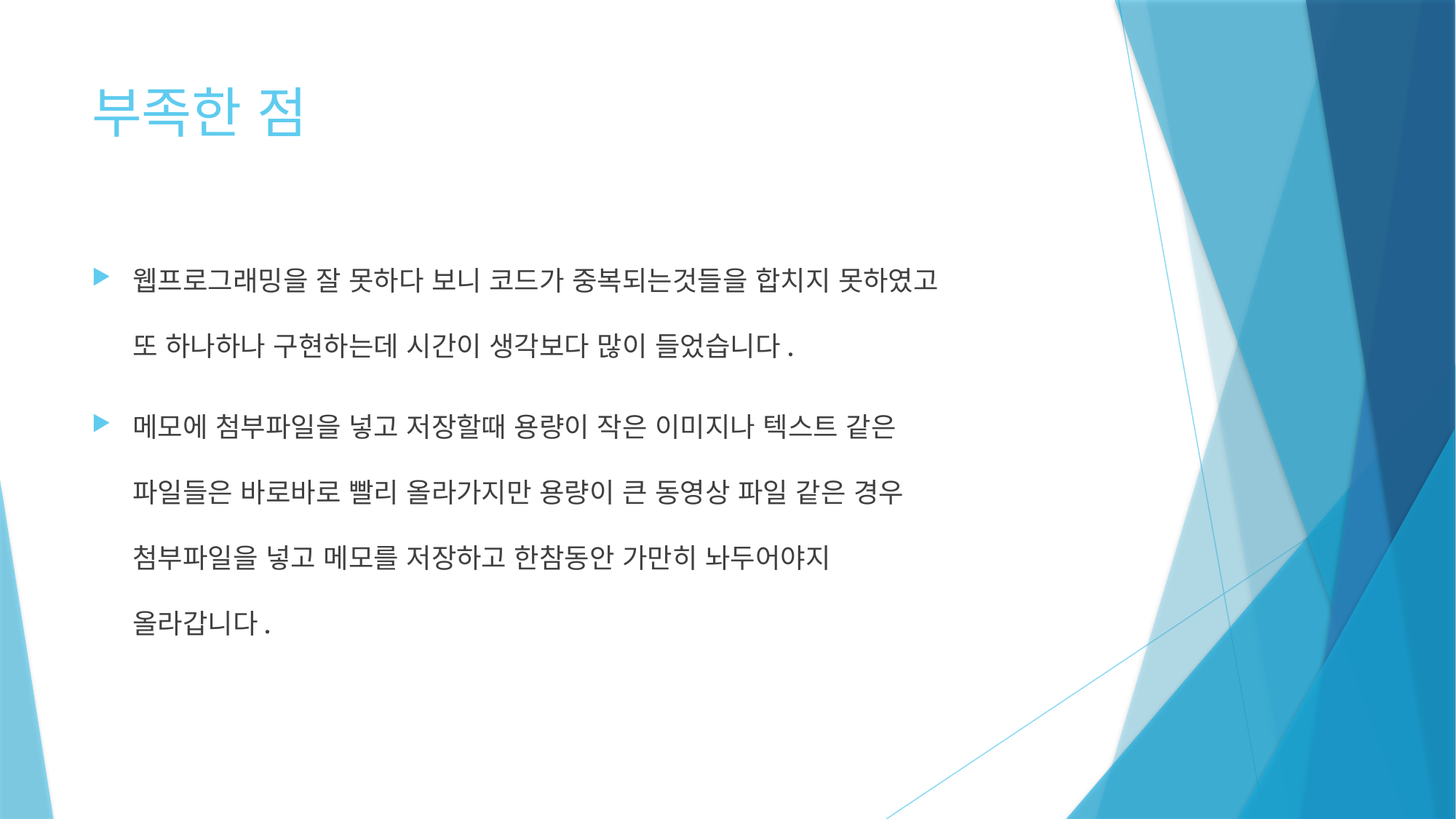

# 부족한 점
웹프로그래밍을 잘 못하다 보니 코드가 중복되는것들을 합치지 못하였고
또 하나하나 구현하는데 시간이 생각보다 많이 들었습니다.
메모에 첨부파일을 넣고 저장할때 용량이 작은 이미지나 텍스트 같은
파일들은 바로바로 빨리 올라가지만 용량이 큰 동영상 파일 같은 경우
첨부파일을 넣고 메모를 저장하고 한참동안 가만히 놔두어야지
올라갑니다.